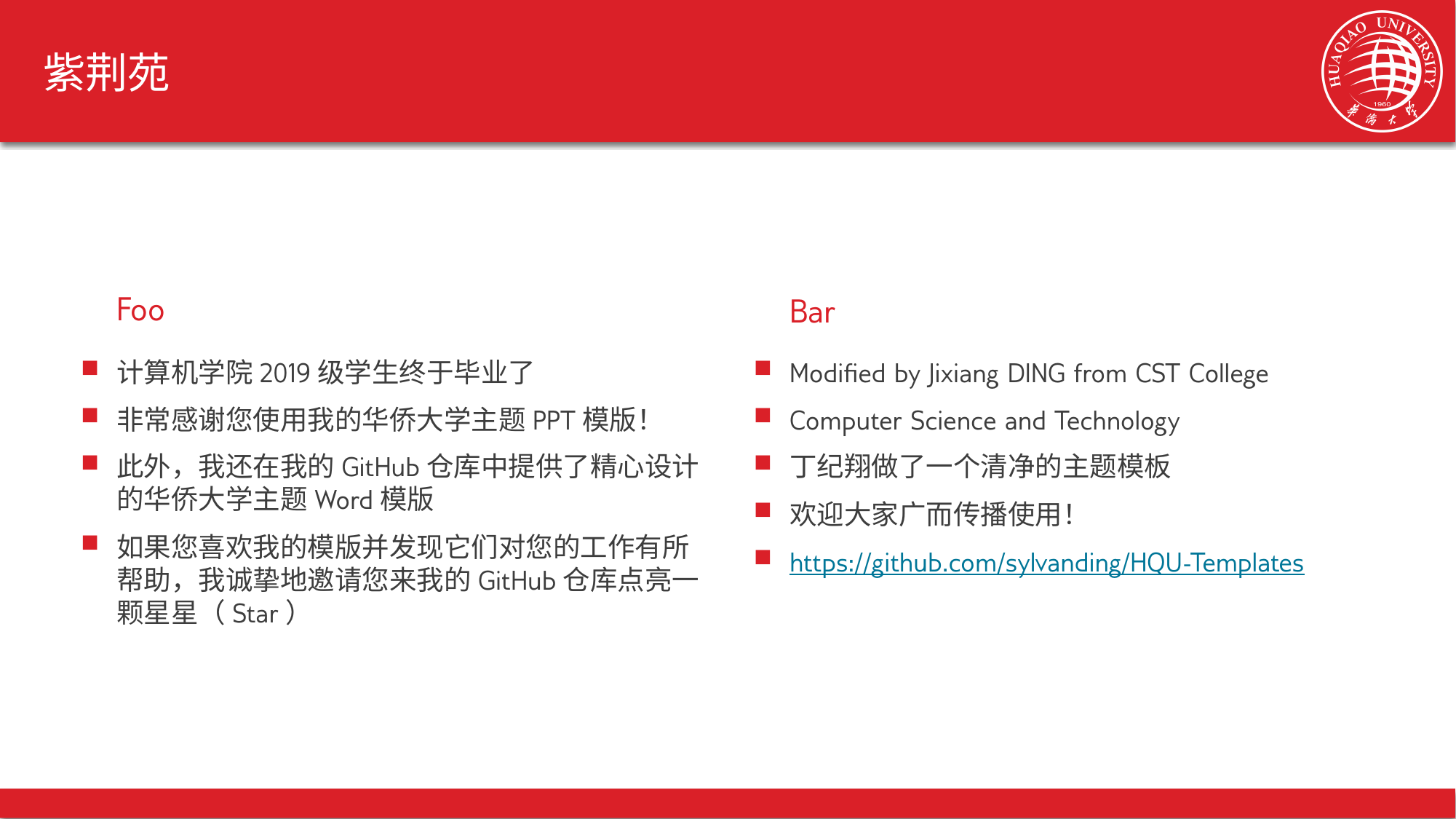

# 紫荆苑
Foo
Bar
计算机学院2019级学生终于毕业了
非常感谢您使用我的华侨大学主题PPT模版！
此外，我还在我的GitHub仓库中提供了精心设计的华侨大学主题Word模版
如果您喜欢我的模版并发现它们对您的工作有所帮助，我诚挚地邀请您来我的GitHub仓库点亮一颗星星（Star）

Modified by Jixiang DING from CST College
Computer Science and Technology
丁纪翔做了一个清净的主题模板
欢迎大家广而传播使用！
https://github.com/sylvanding/HQU-Templates